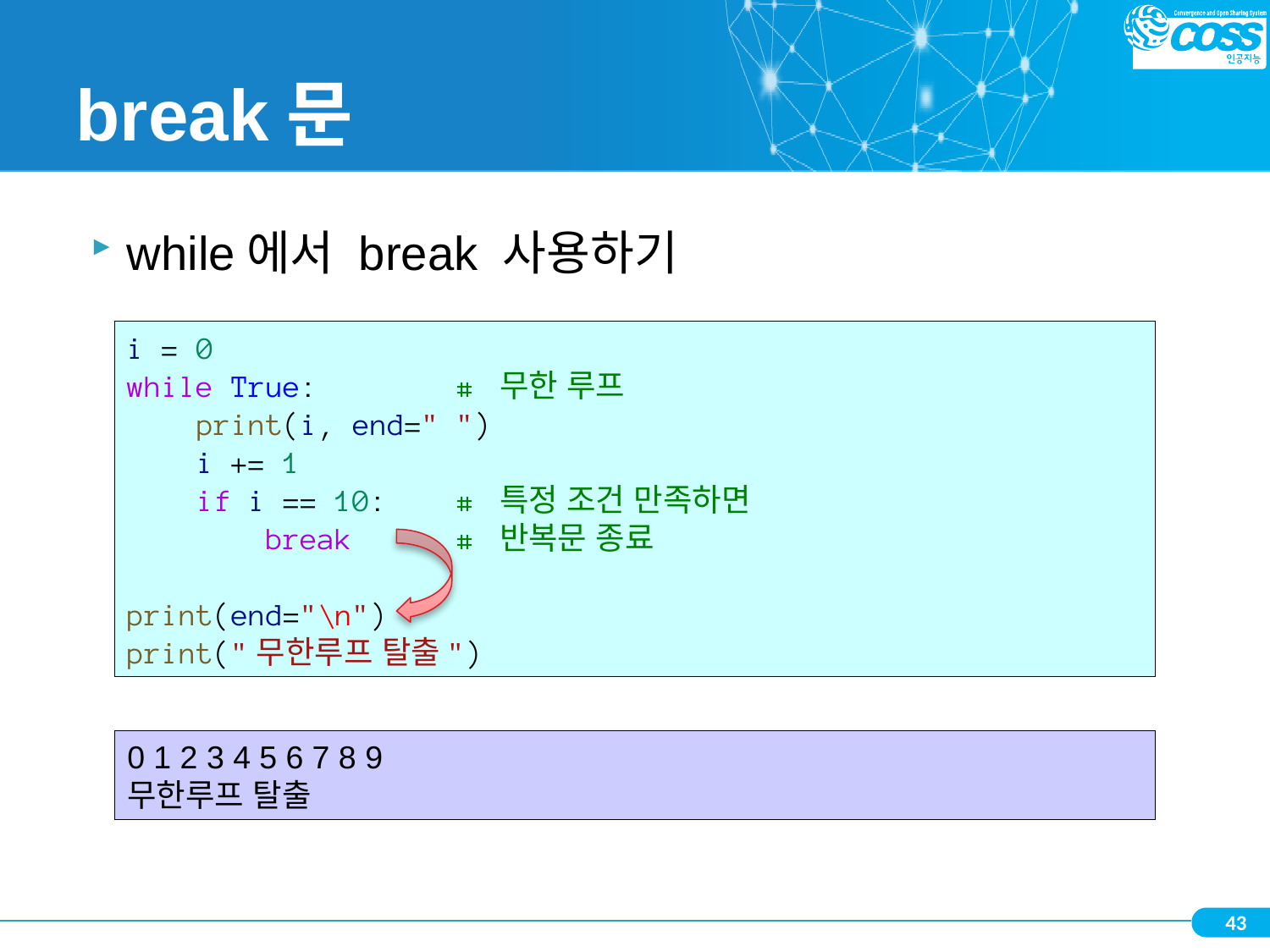

# break문
while에서 break 사용하기
i = 0
while True:        # 무한 루프
    print(i, end=" ")
    i += 1
    if i == 10:    # 특정 조건 만족하면
        break      # 반복문 종료
print(end="\n")
print("무한루프 탈출")

0 1 2 3 4 5 6 7 8 9
무한루프 탈출